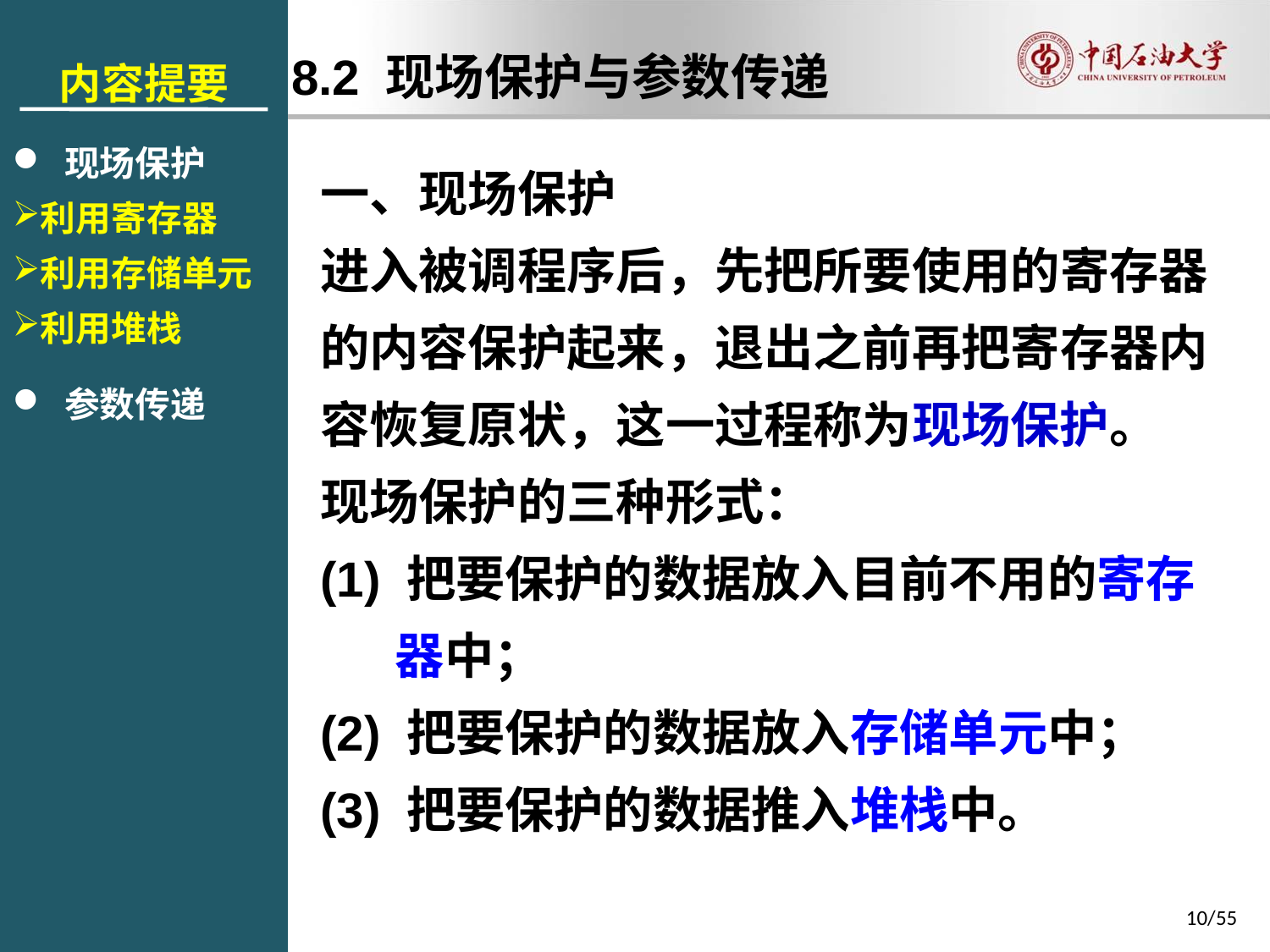

内容提要
 现场保护
利用寄存器
利用存储单元
利用堆栈
 参数传递
8.2 现场保护与参数传递
一、现场保护
进入被调程序后，先把所要使用的寄存器的内容保护起来，退出之前再把寄存器内容恢复原状，这一过程称为现场保护。
现场保护的三种形式：
(1) 把要保护的数据放入目前不用的寄存器中；
(2) 把要保护的数据放入存储单元中；
(3) 把要保护的数据推入堆栈中。
10/55